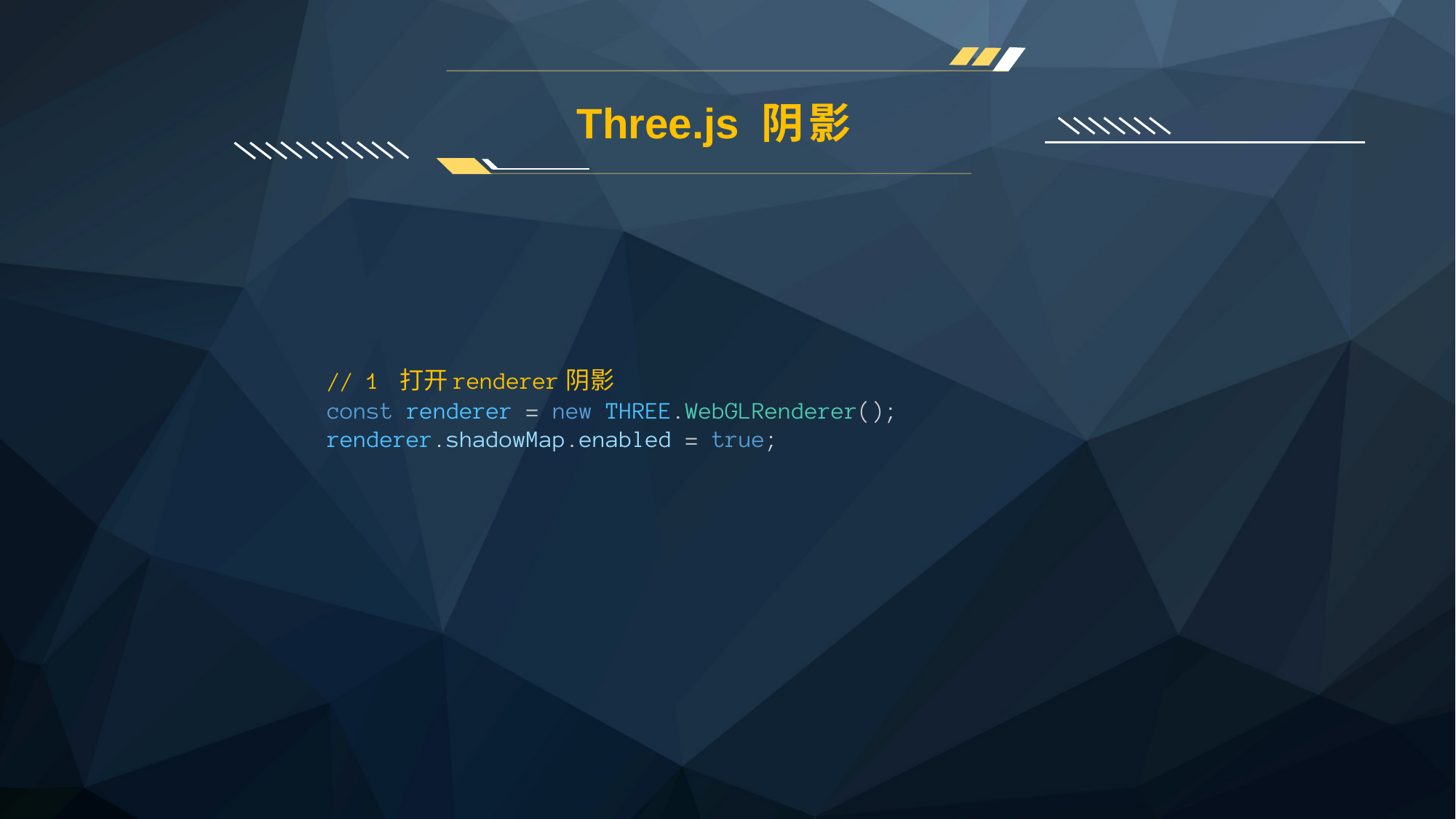

Three.js 阴影

    // 1 打开renderer阴影
    const renderer = new THREE.WebGLRenderer();
    renderer.shadowMap.enabled = true;